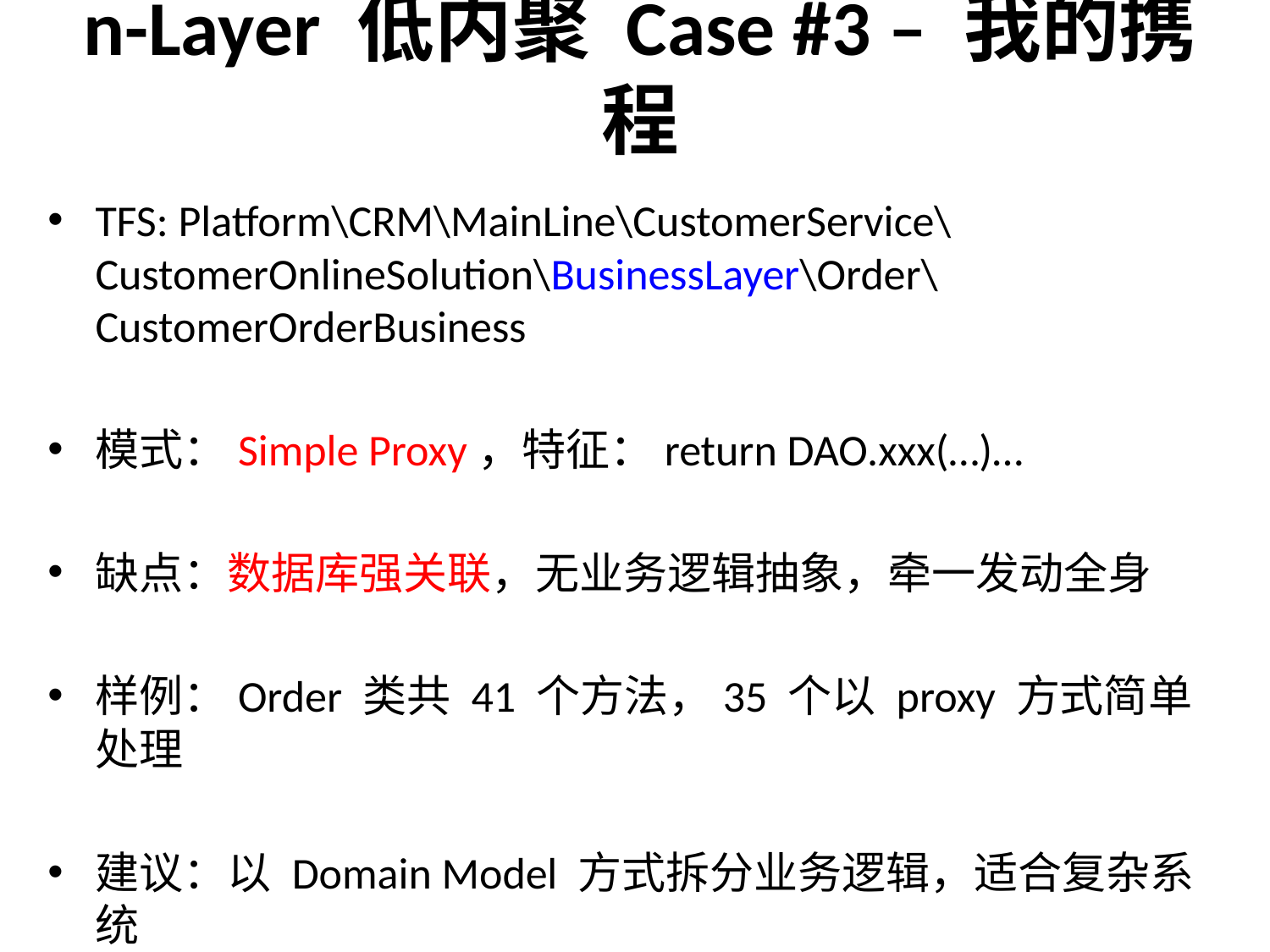

# n-Layer 低内聚 Case #3 – 我的携程
TFS: Platform\CRM\MainLine\CustomerService\CustomerOnlineSolution\BusinessLayer\Order\CustomerOrderBusiness

模式：Simple Proxy，特征：return DAO.xxx(…)…

缺点：数据库强关联，无业务逻辑抽象，牵一发动全身

样例：Order 类共 41 个方法，35 个以 proxy 方式简单处理

建议：以 Domain Model 方式拆分业务逻辑，适合复杂系统